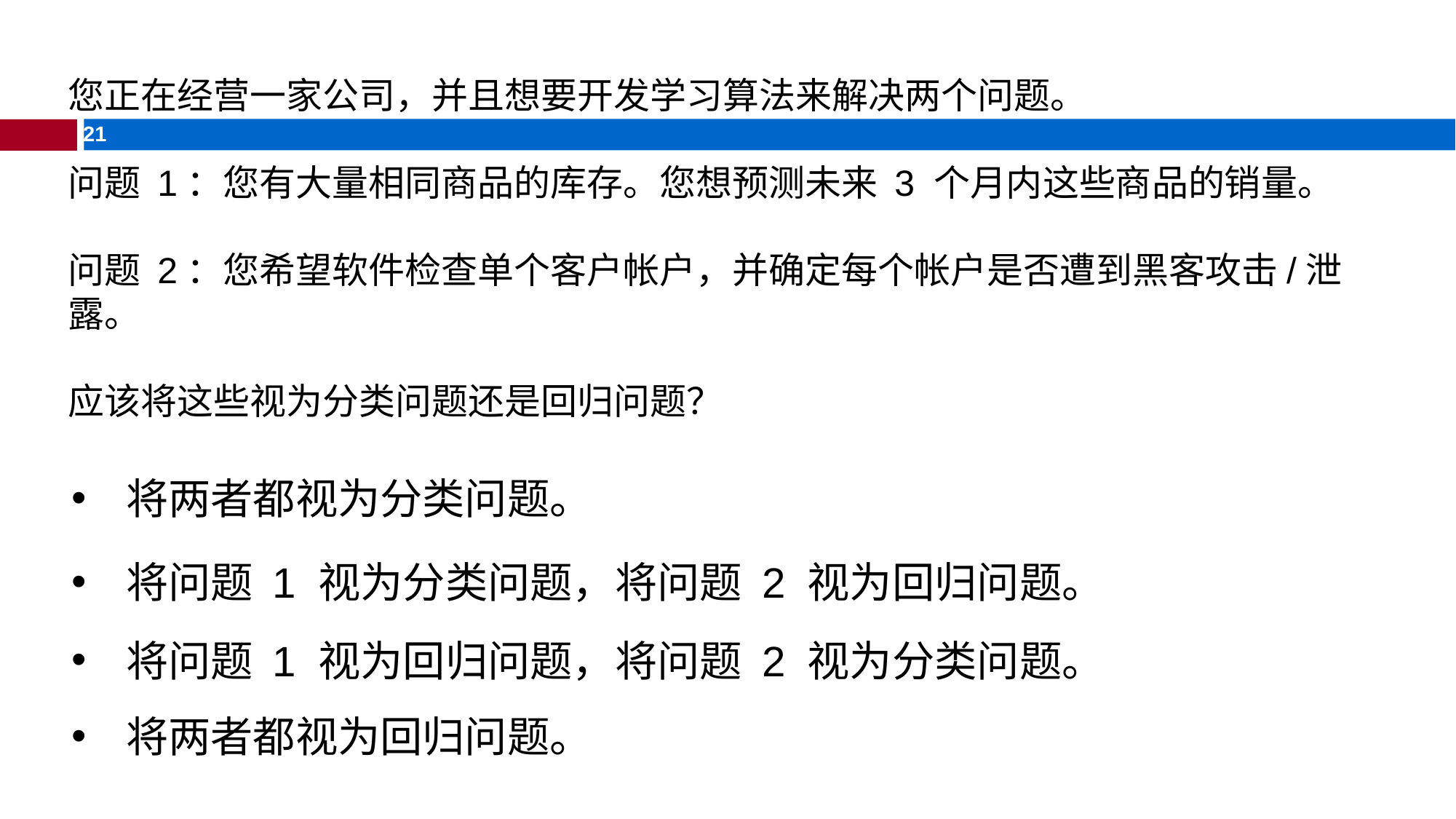

您正在经营一家公司，并且想要开发学习算法来解决两个问题。

问题 1：您有大量相同商品的库存。您想预测未来 3 个月内这些商品的销量。

问题 2：您希望软件检查单个客户帐户，并确定每个帐户是否遭到黑客攻击/泄露。

应该将这些视为分类问题还是回归问题？
将两者都视为分类问题。
将问题 1 视为分类问题，将问题 2 视为回归问题。
将问题 1 视为回归问题，将问题 2 视为分类问题。
将两者都视为回归问题。